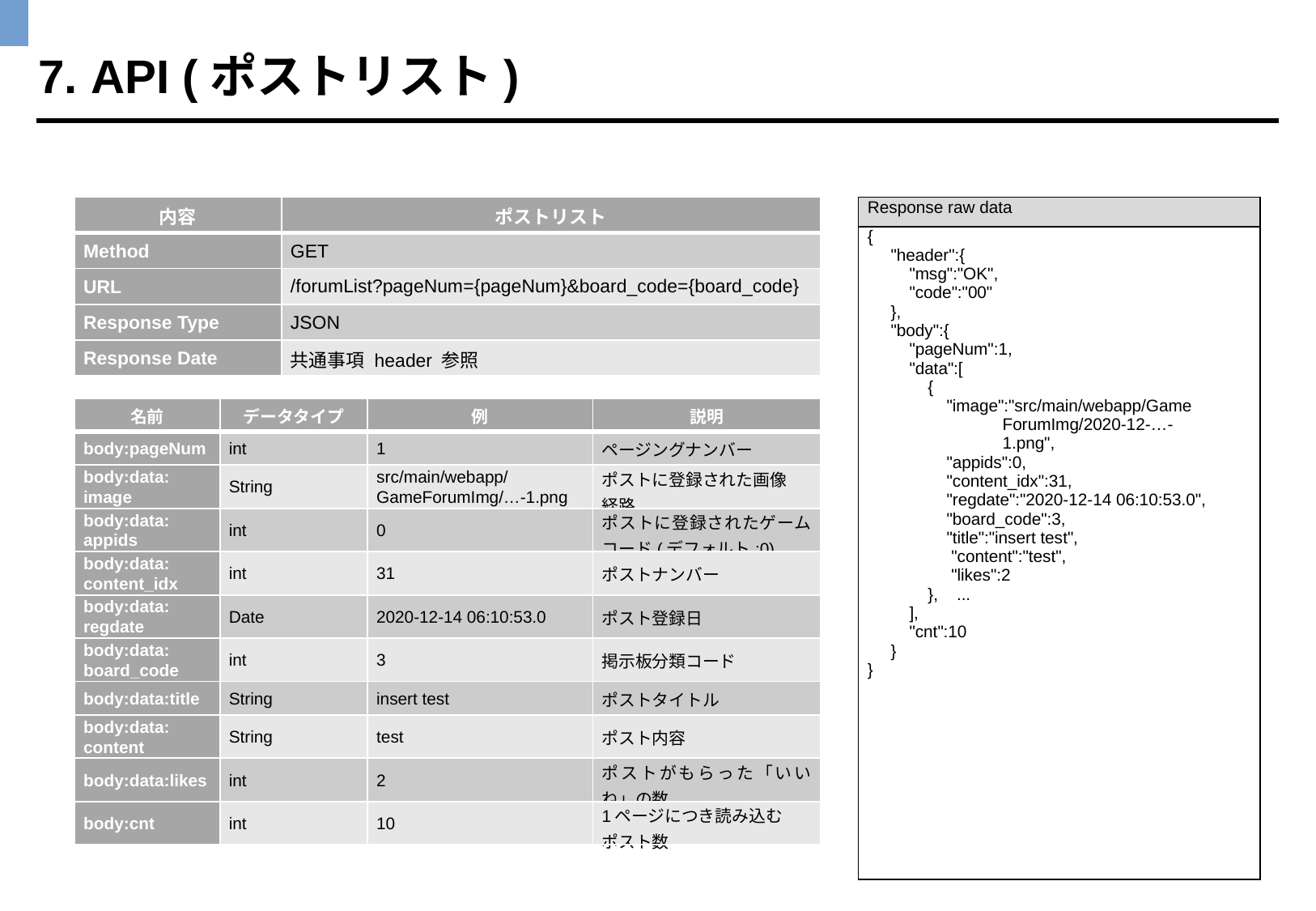

7. API (ポストリスト)
| 内容 | ポストリスト |
| --- | --- |
| Method | GET |
| URL | /forumList?pageNum={pageNum}&board\_code={board\_code} |
| Response Type | JSON |
| Response Date | 共通事項 header 参照 |
| Response raw data |
| --- |
| { "header":{ "msg":"OK", "code":"00" }, "body":{ "pageNum":1, "data":[ { "image":"src/main/webapp/Game ForumImg/2020-12-…- 1.png", "appids":0, "content\_idx":31, "regdate":"2020-12-14 06:10:53.0", "board\_code":3, "title":"insert test", "content":"test", "likes":2 }, ... ], "cnt":10 } } |
| 名前 | データタイプ | 例 | 説明 |
| --- | --- | --- | --- |
| body:pageNum | int | 1 | ページングナンバー |
| body:data: image | String | src/main/webapp/GameForumImg/…-1.png | ポストに登録された画像 経路 |
| body:data: appids | int | 0 | ポストに登録されたゲームコード(デフォルト:0) |
| body:data: content\_idx | int | 31 | ポストナンバー |
| body:data: regdate | Date | 2020-12-14 06:10:53.0 | ポスト登録日 |
| body:data: board\_code | int | 3 | 掲示板分類コード |
| body:data:title | String | insert test | ポストタイトル |
| body:data: content | String | test | ポスト内容 |
| body:data:likes | int | 2 | ポストがもらった「いいね」の数 |
| body:cnt | int | 10 | 1ページにつき読み込む ポスト数 |